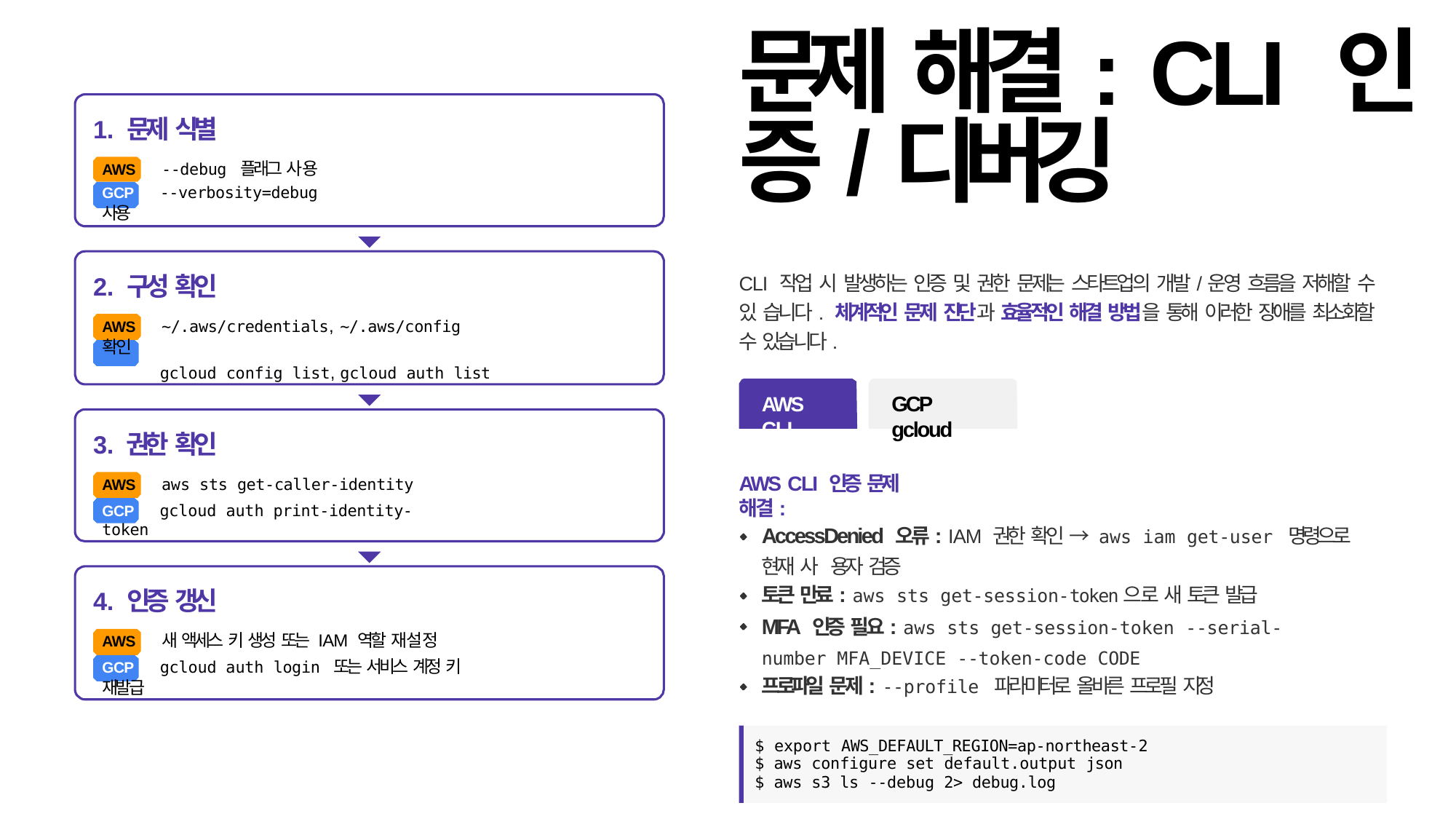

# 문제 해결: CLI 인 증/디버깅

1. 문제 식별
AWS	--debug 플래그 사용
GCP	--verbosity=debug 사용

CLI 작업 시 발생하는 인증 및 권한 문제는 스타트업의 개발/운영 흐름을 저해할 수 있 습니다. 체계적인 문제 진단과 효율적인 해결 방법을 통해 이러한 장애를 최소화할 수 있습니다.
2. 구성 확인
AWS	~/.aws/credentials, ~/.aws/config 확인
GCP	gcloud config list, gcloud auth list

GCP gcloud
AWS CLI

3. 권한 확인
AWS	aws sts get-caller-identity
GCP	gcloud auth print-identity-token
AWS CLI 인증 문제 해결:
AccessDenied 오류: IAM 권한 확인 → aws iam get-user 명령으로 현재 사 용자 검증
토큰 만료: aws sts get-session-token으로 새 토큰 발급
MFA 인증 필요: aws sts get-session-token --serial-number MFA_DEVICE --token-code CODE
프로파일 문제: --profile 파라미터로 올바른 프로필 지정

4. 인증 갱신
AWS	새 액세스 키 생성 또는 IAM 역할 재설정
GCP	gcloud auth login 또는 서비스 계정 키 재발급

$ export AWS_DEFAULT_REGION=ap-northeast-2
$ aws configure set default.output json
$ aws s3 ls --debug 2> debug.log